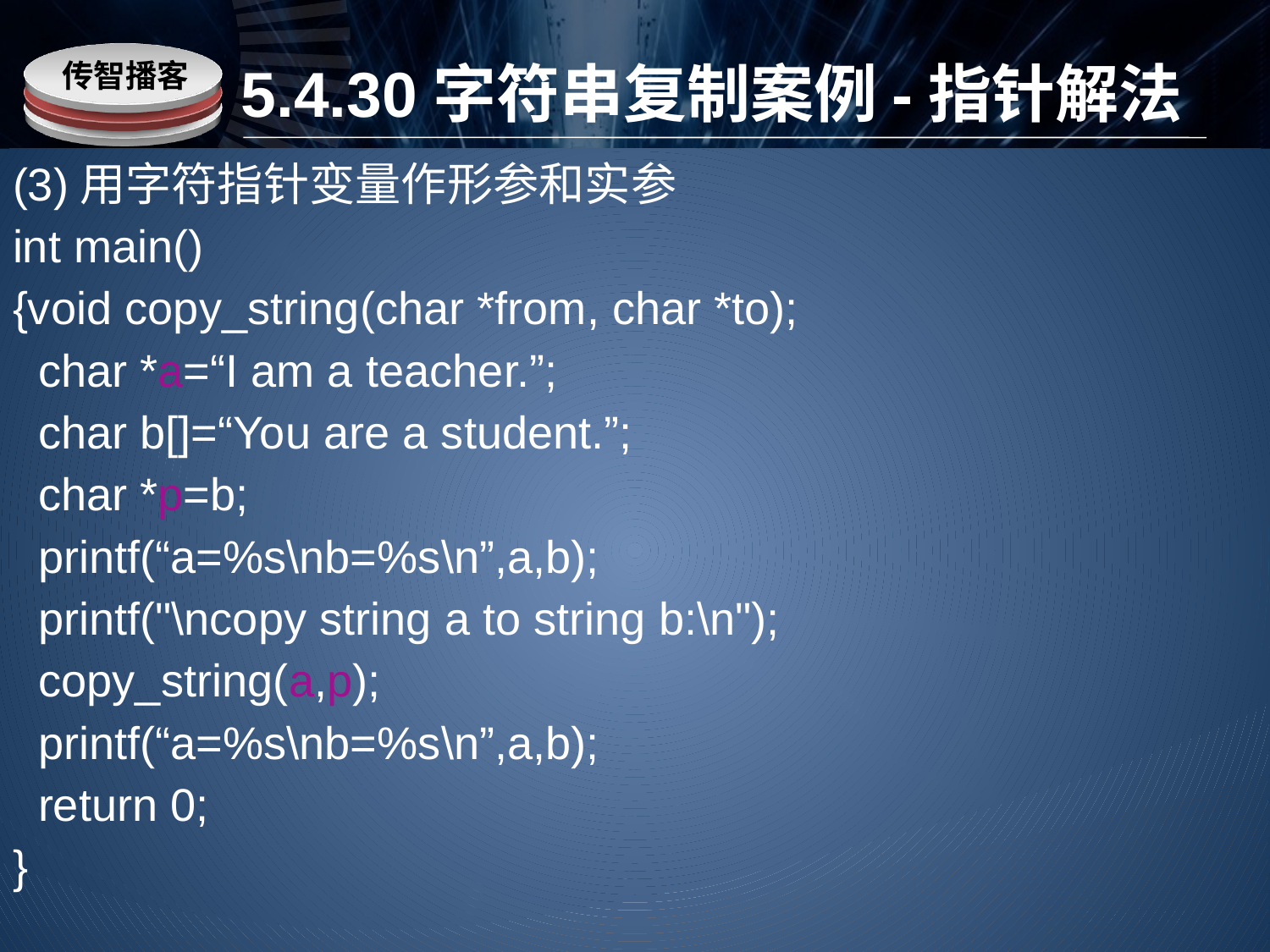

# 5.4.30字符串复制案例-指针解法
(3)用字符指针变量作形参和实参
int main()
{void copy_string(char *from, char *to);
  char *a=“I am a teacher.”;
  char b[]=“You are a student.”;
  char *p=b;
  printf(“a=%s\nb=%s\n”,a,b);
  printf("\ncopy string a to string b:\n");
  copy_string(a,p);
  printf(“a=%s\nb=%s\n”,a,b);
  return 0;
}

www.itcast.cn